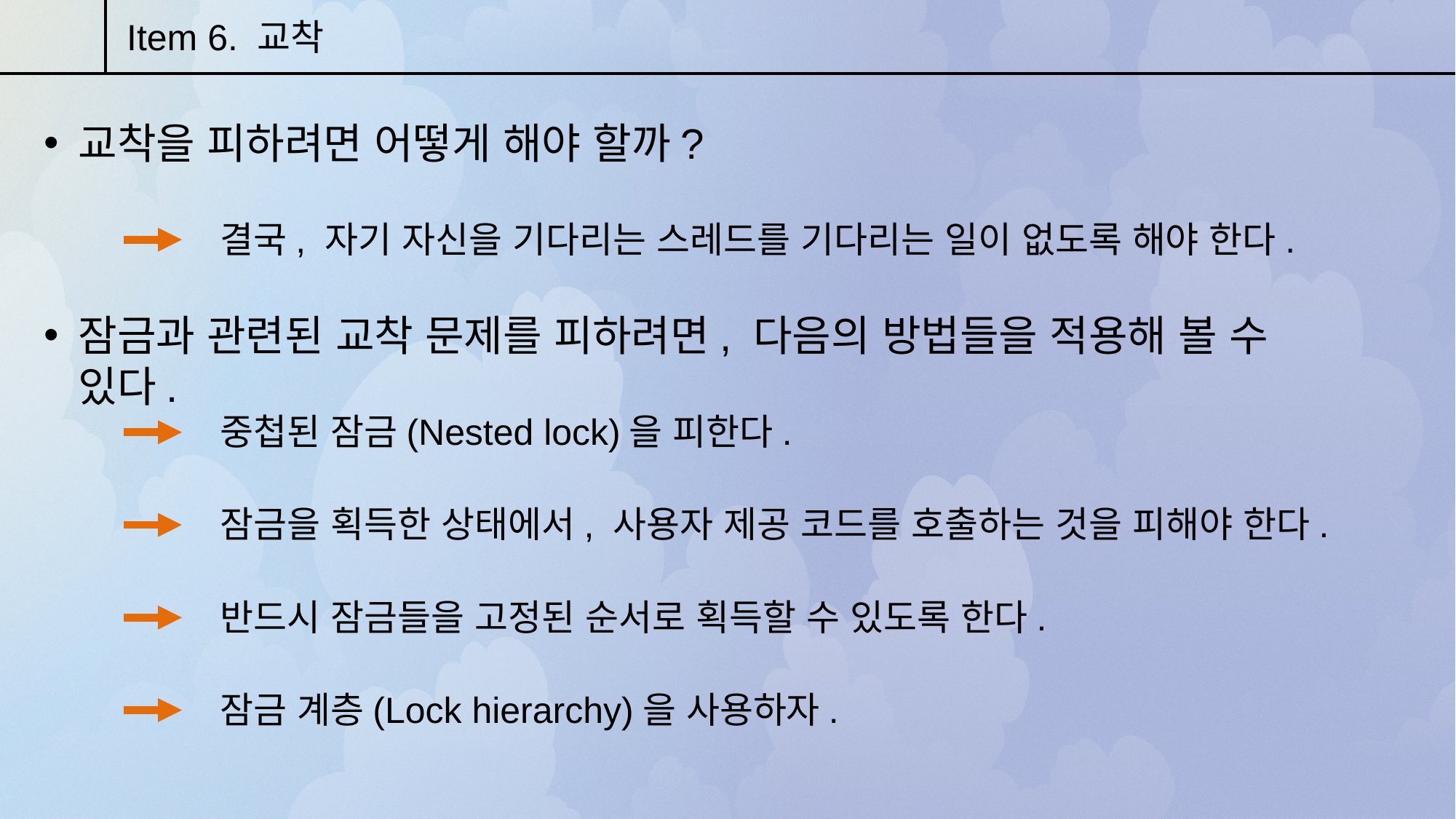

Item 6. 교착
교착을 피하려면 어떻게 해야 할까?
결국, 자기 자신을 기다리는 스레드를 기다리는 일이 없도록 해야 한다.
잠금과 관련된 교착 문제를 피하려면, 다음의 방법들을 적용해 볼 수 있다.
중첩된 잠금(Nested lock)을 피한다.
잠금을 획득한 상태에서, 사용자 제공 코드를 호출하는 것을 피해야 한다.
반드시 잠금들을 고정된 순서로 획득할 수 있도록 한다.
잠금 계층(Lock hierarchy)을 사용하자.